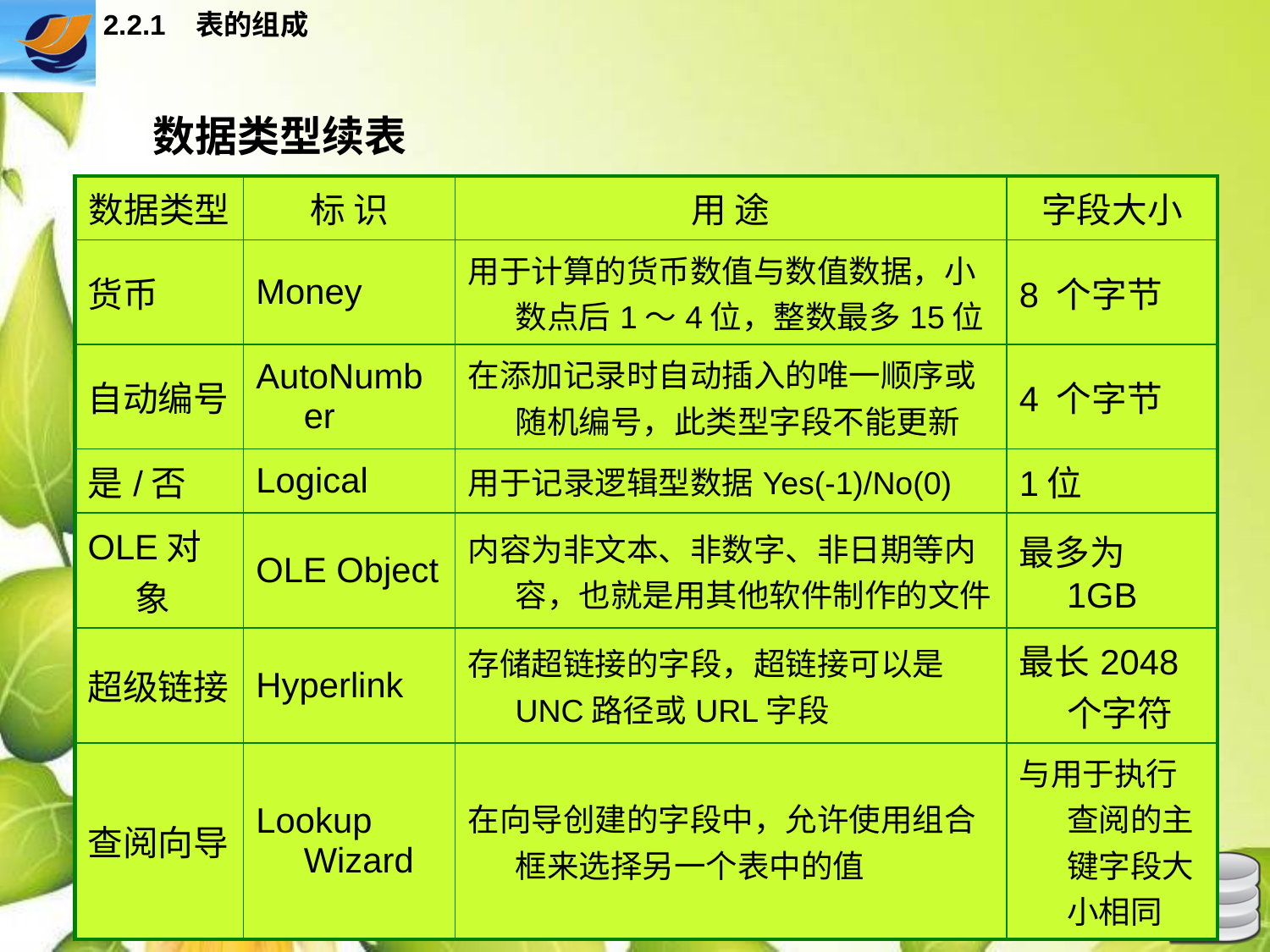

2.2.1   表的组成
# 数据类型续表
| 数据类型 | 标 识 | 用 途 | 字段大小 |
| --- | --- | --- | --- |
| 货币 | Money | 用于计算的货币数值与数值数据，小数点后1～4位，整数最多15位 | 8 个字节 |
| 自动编号 | AutoNumber | 在添加记录时自动插入的唯一顺序或随机编号，此类型字段不能更新 | 4 个字节 |
| 是/否 | Logical | 用于记录逻辑型数据Yes(-1)/No(0) | 1位 |
| OLE对象 | OLE Object | 内容为非文本、非数字、非日期等内容，也就是用其他软件制作的文件 | 最多为1GB |
| 超级链接 | Hyperlink | 存储超链接的字段，超链接可以是UNC路径或URL字段 | 最长2048个字符 |
| 查阅向导 | Lookup Wizard | 在向导创建的字段中，允许使用组合框来选择另一个表中的值 | 与用于执行查阅的主键字段大小相同 |